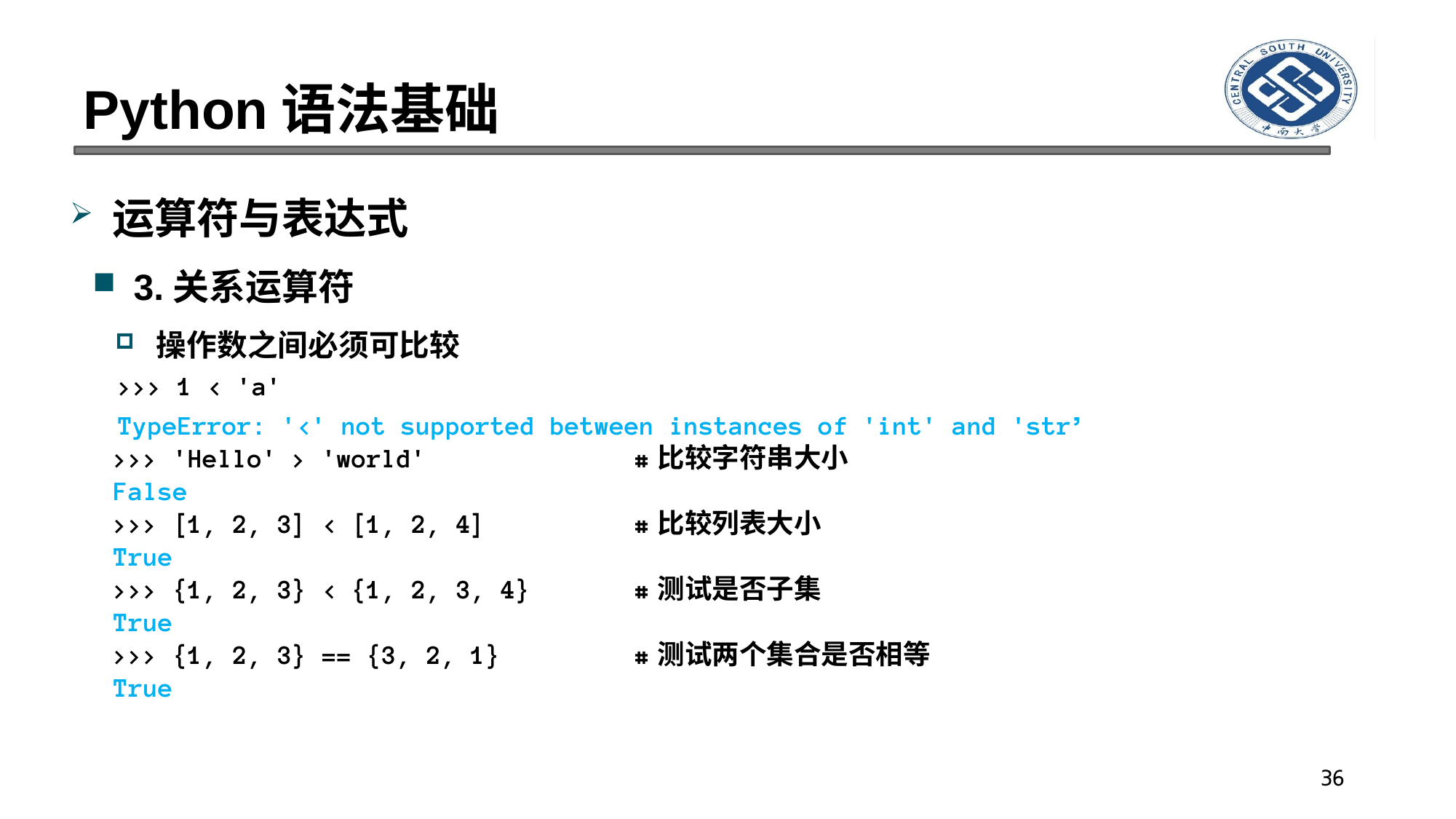

# Python语法基础
运算符与表达式
3.关系运算符
操作数之间必须可比较
>>> 1 < 'a'
TypeError: '<' not supported between instances of 'int' and 'str’
>>> 'Hello' > 'world'              #比较字符串大小
False
>>> [1, 2, 3] < [1, 2, 4]          #比较列表大小
True
>>> {1, 2, 3} < {1, 2, 3, 4}       #测试是否子集
True
>>> {1, 2, 3} == {3, 2, 1}         #测试两个集合是否相等
True

36